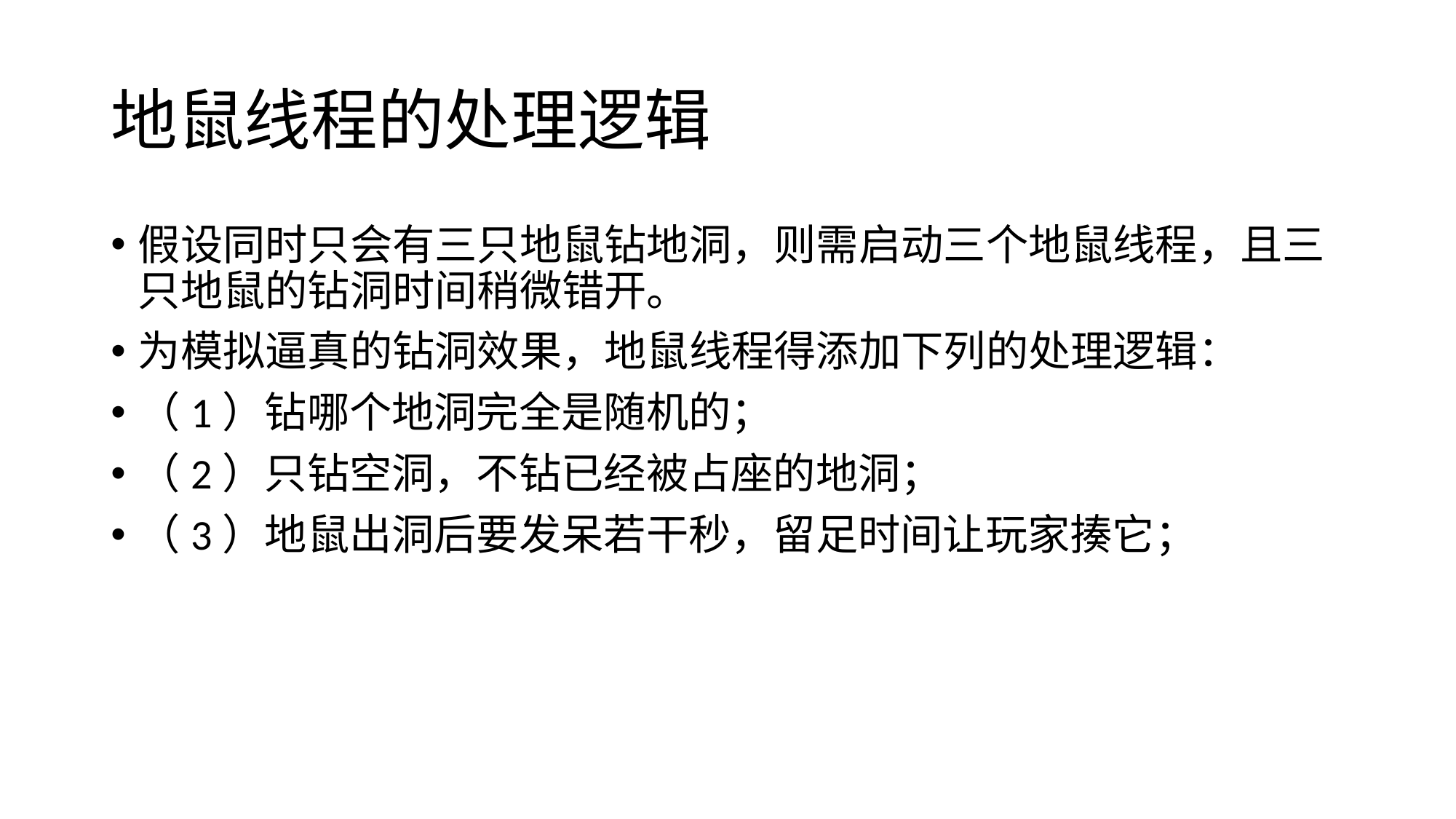

# 地鼠线程的处理逻辑
假设同时只会有三只地鼠钻地洞，则需启动三个地鼠线程，且三只地鼠的钻洞时间稍微错开。
为模拟逼真的钻洞效果，地鼠线程得添加下列的处理逻辑：
（1）钻哪个地洞完全是随机的；
（2）只钻空洞，不钻已经被占座的地洞；
（3）地鼠出洞后要发呆若干秒，留足时间让玩家揍它；